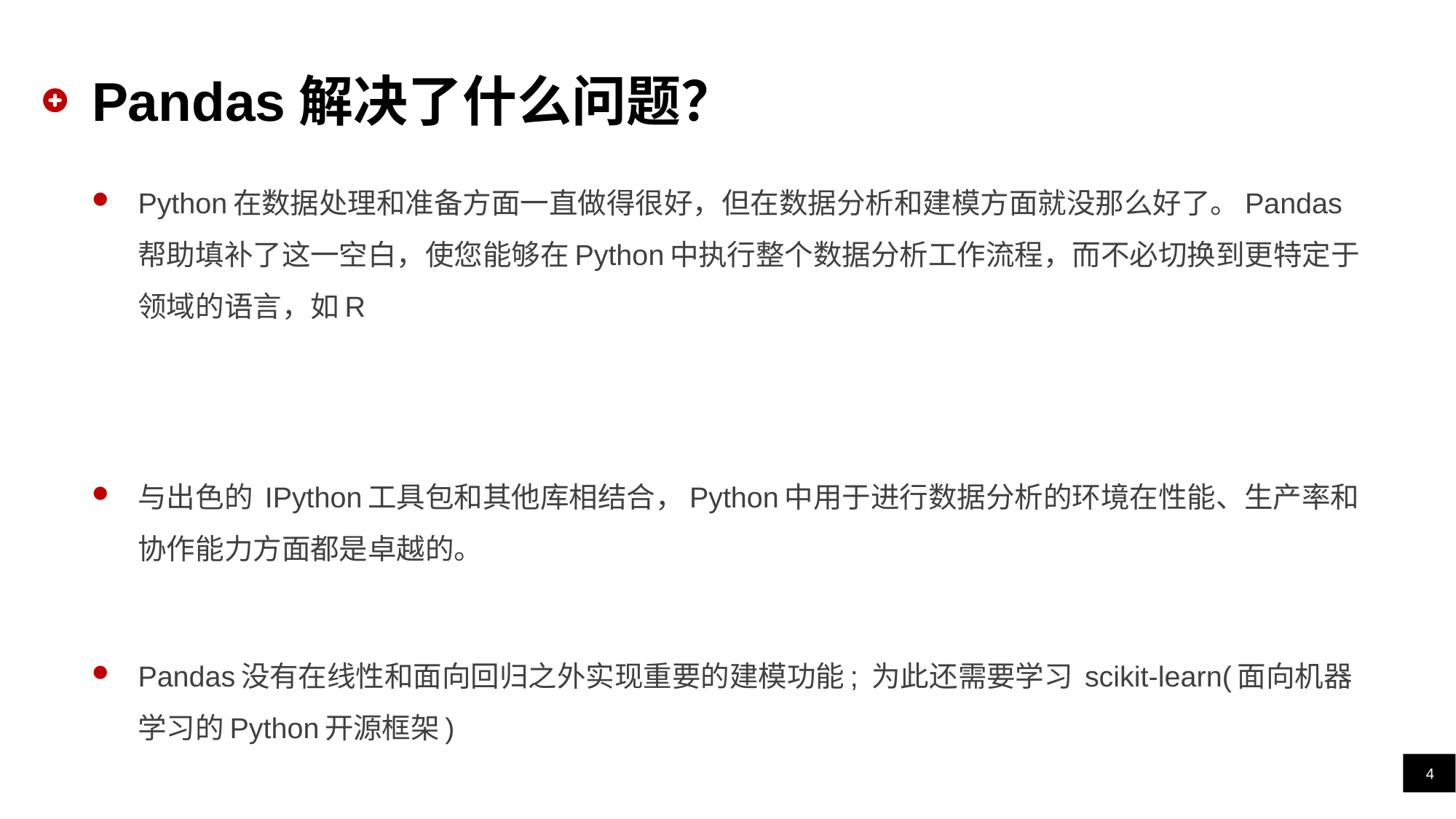

# Pandas解决了什么问题？
Python在数据处理和准备方面一直做得很好，但在数据分析和建模方面就没那么好了。Pandas帮助填补了这一空白，使您能够在Python中执行整个数据分析工作流程，而不必切换到更特定于领域的语言，如R

与出色的 IPython工具包和其他库相结合，Python中用于进行数据分析的环境在性能、生产率和协作能力方面都是卓越的。

Pandas没有在线性和面向回归之外实现重要的建模功能; 为此还需要学习 scikit-learn(面向机器学习的Python开源框架)